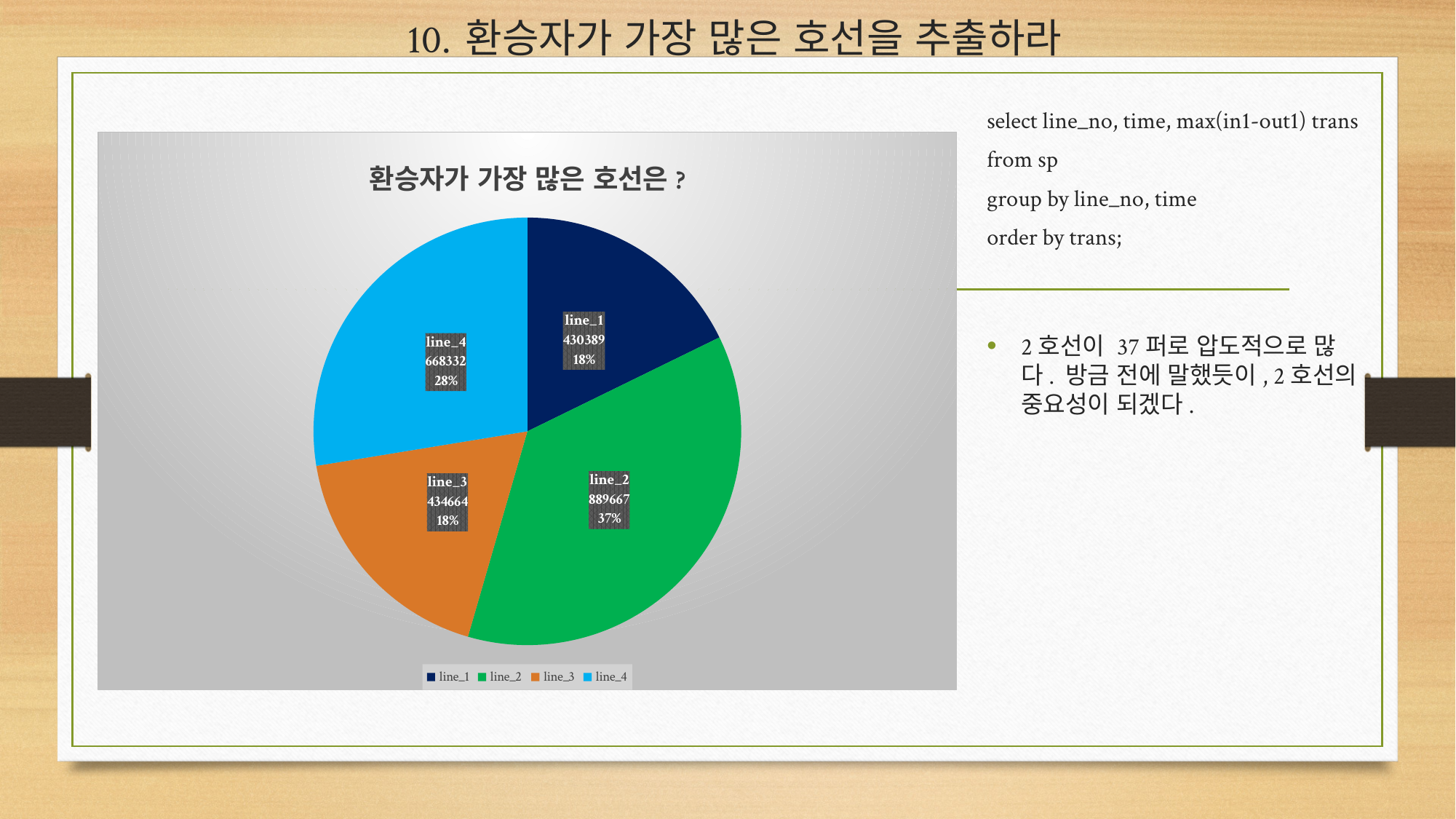

# 10. 환승자가 가장 많은 호선을 추출하라
select line_no, time, max(in1-out1) trans
from sp
group by line_no, time
order by trans;

### Chart: 환승자가 가장 많은 호선은?

| Category | 요약 |
|---|---|
| line_1 | 430389.0 |
| line_2 | 889667.0 |
| line_3 | 434664.0 |
| line_4 | 668332.0 |
2호선이 37퍼로 압도적으로 많다. 방금 전에 말했듯이, 2호선의 중요성이 되겠다.